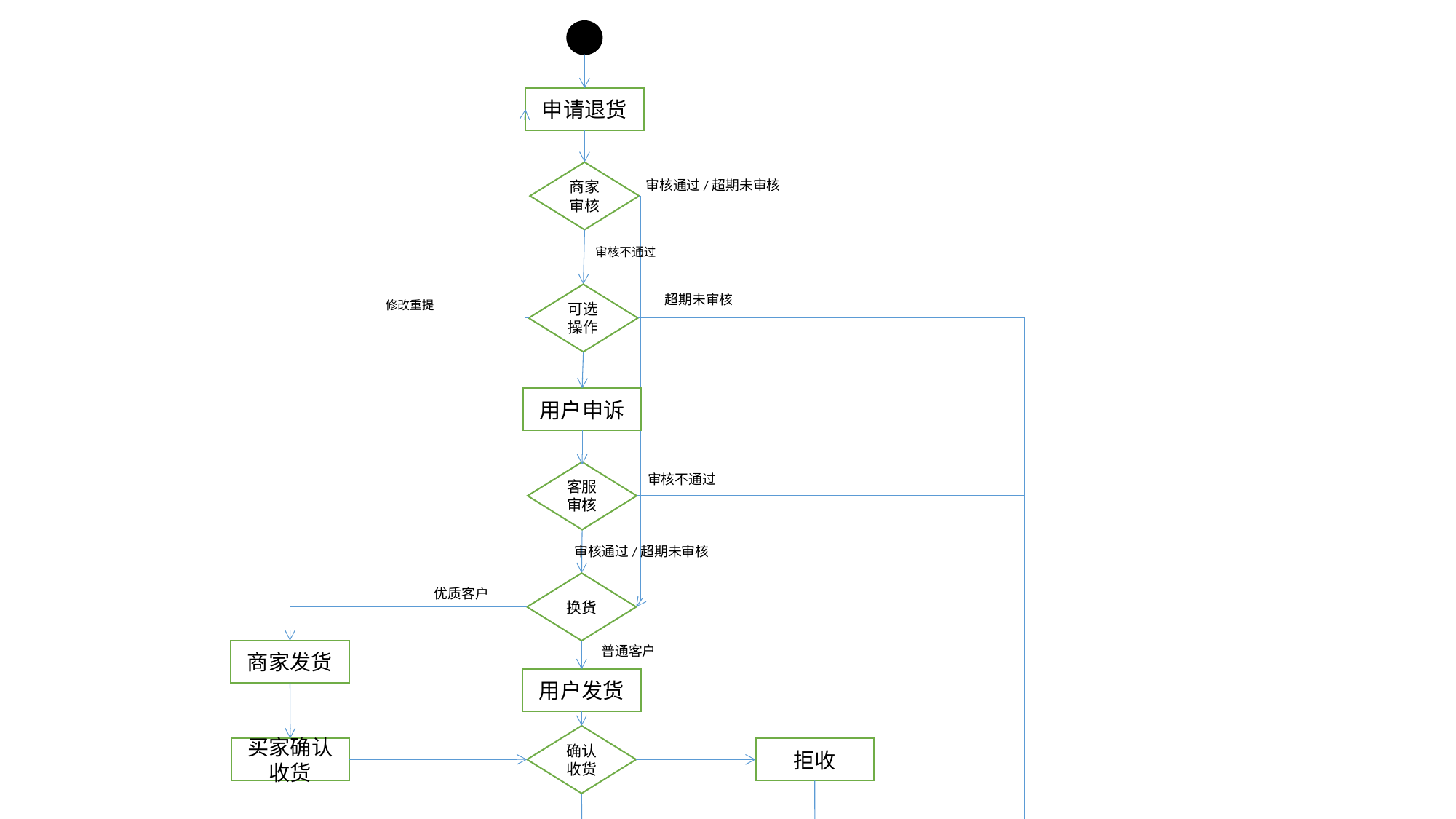

申请退货
商家审核
审核通过/超期未审核
审核不通过
可选操作
超期未审核
修改重提
用户申诉
客服审核
审核不通过
审核通过/超期未审核
换货
优质客户
普通客户
商家发货
用户发货
确认收货
买家确认收货
拒收
确认收货
可选操作
同意或超期未处理
客户类型
优质客户
投诉
普通客户
商家发货
判定责任
买家确认收货
卖家责任
责任划分
换货完成
买家责任
客户类型
普通客户
售后关闭
优质客户
追回货物